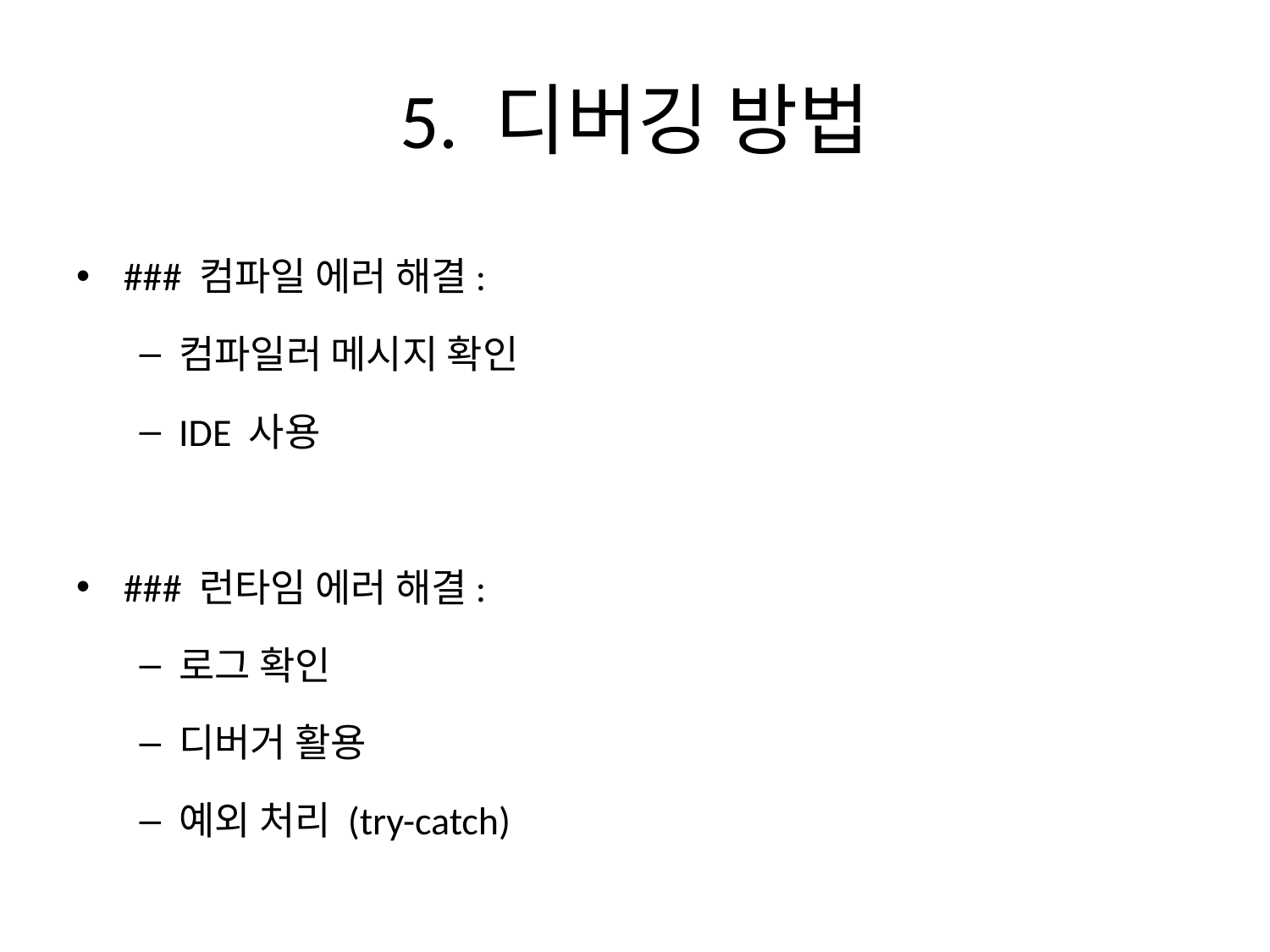

# 5. 디버깅 방법
### 컴파일 에러 해결:
컴파일러 메시지 확인
IDE 사용

### 런타임 에러 해결:
로그 확인
디버거 활용
예외 처리 (try-catch)